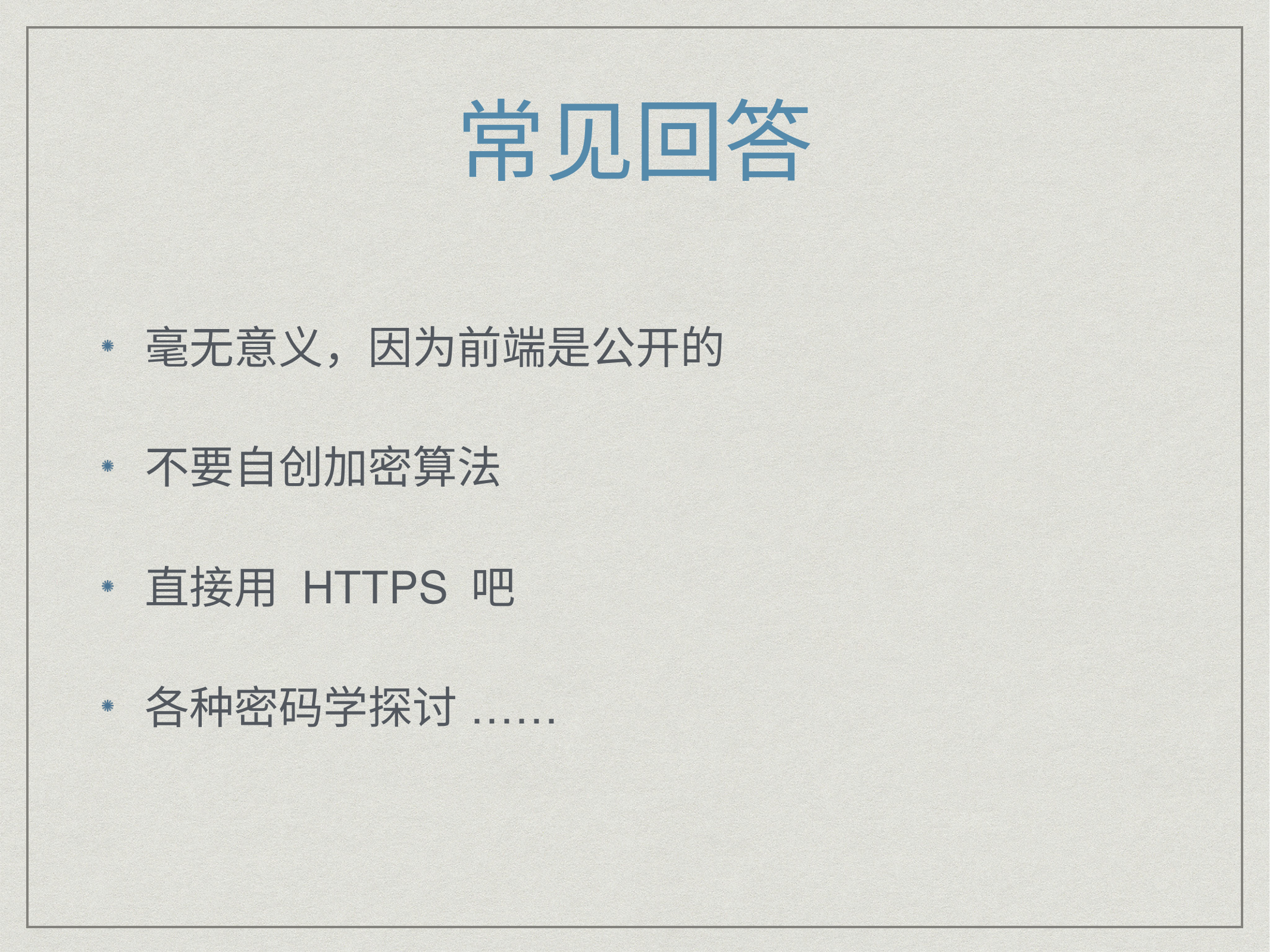

# 常见回答
毫无意义，因为前端是公开的
不要自创加密算法
直接用 HTTPS 吧
各种密码学探讨 ……